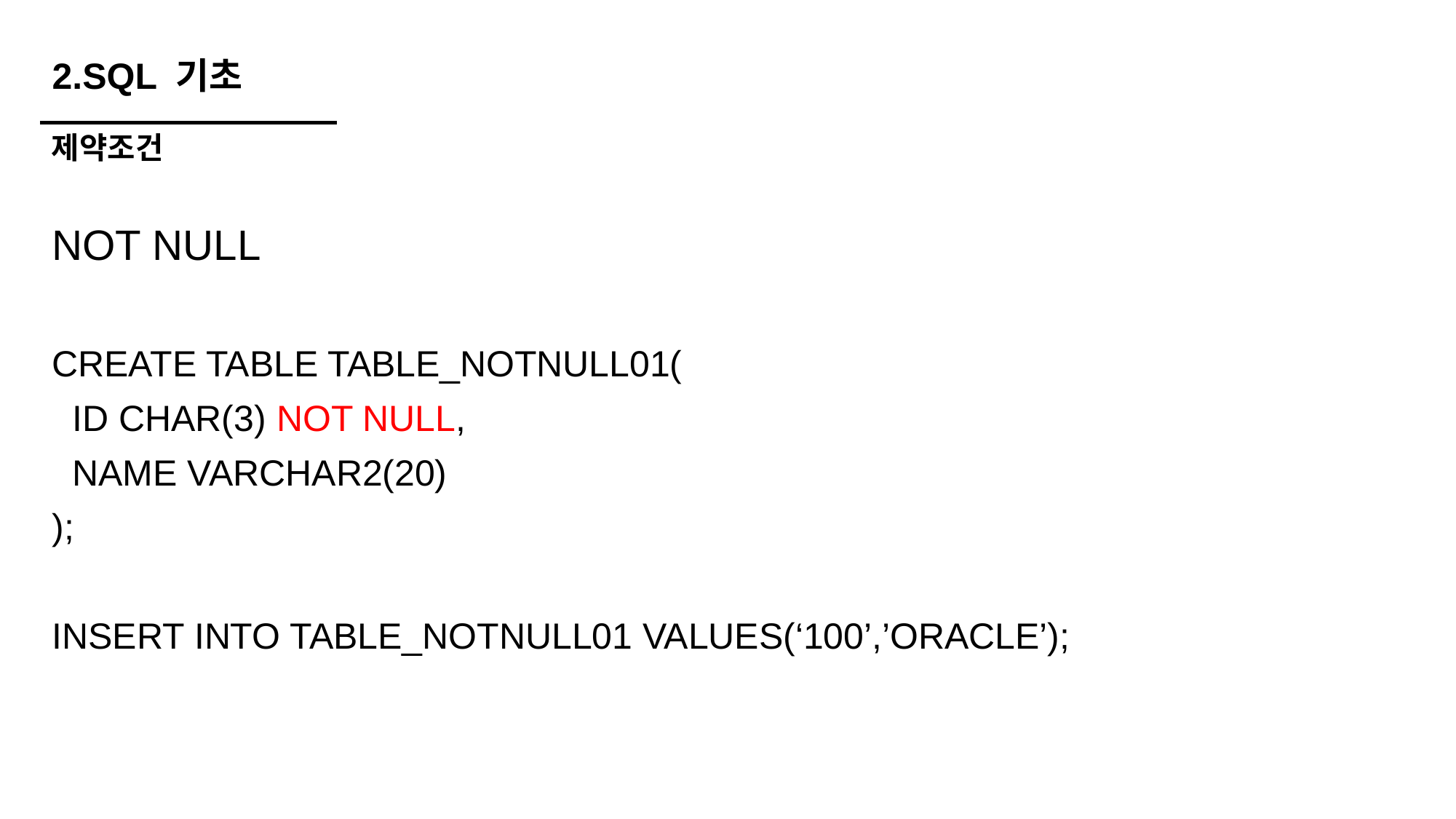

# 2.SQL 기초
제약조건
NOT NULL

CREATE TABLE TABLE_NOTNULL01(
  ID CHAR(3) NOT NULL,
  NAME VARCHAR2(20)
);

INSERT INTO TABLE_NOTNULL01 VALUES(‘100’,’ORACLE’);